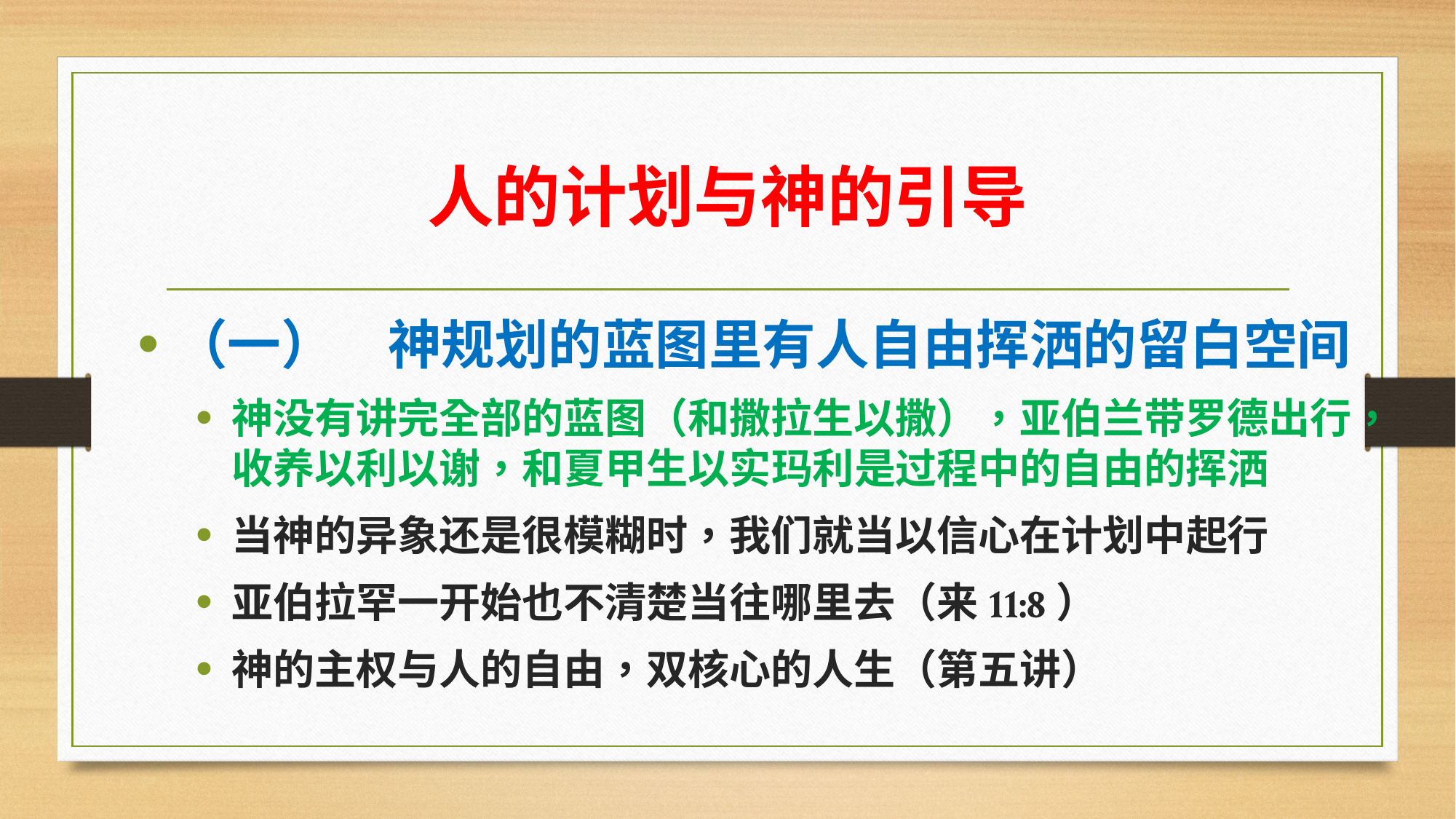

# 人的计划与神的引导
（一）	神规划的蓝图里有人自由挥洒的留白空间
神没有讲完全部的蓝图（和撒拉生以撒），亚伯兰带罗德出行，收养以利以谢，和夏甲生以实玛利是过程中的自由的挥洒
当神的异象还是很模糊时，我们就当以信心在计划中起行
亚伯拉罕一开始也不清楚当往哪里去（来11:8）
神的主权与人的自由，双核心的人生（第五讲）